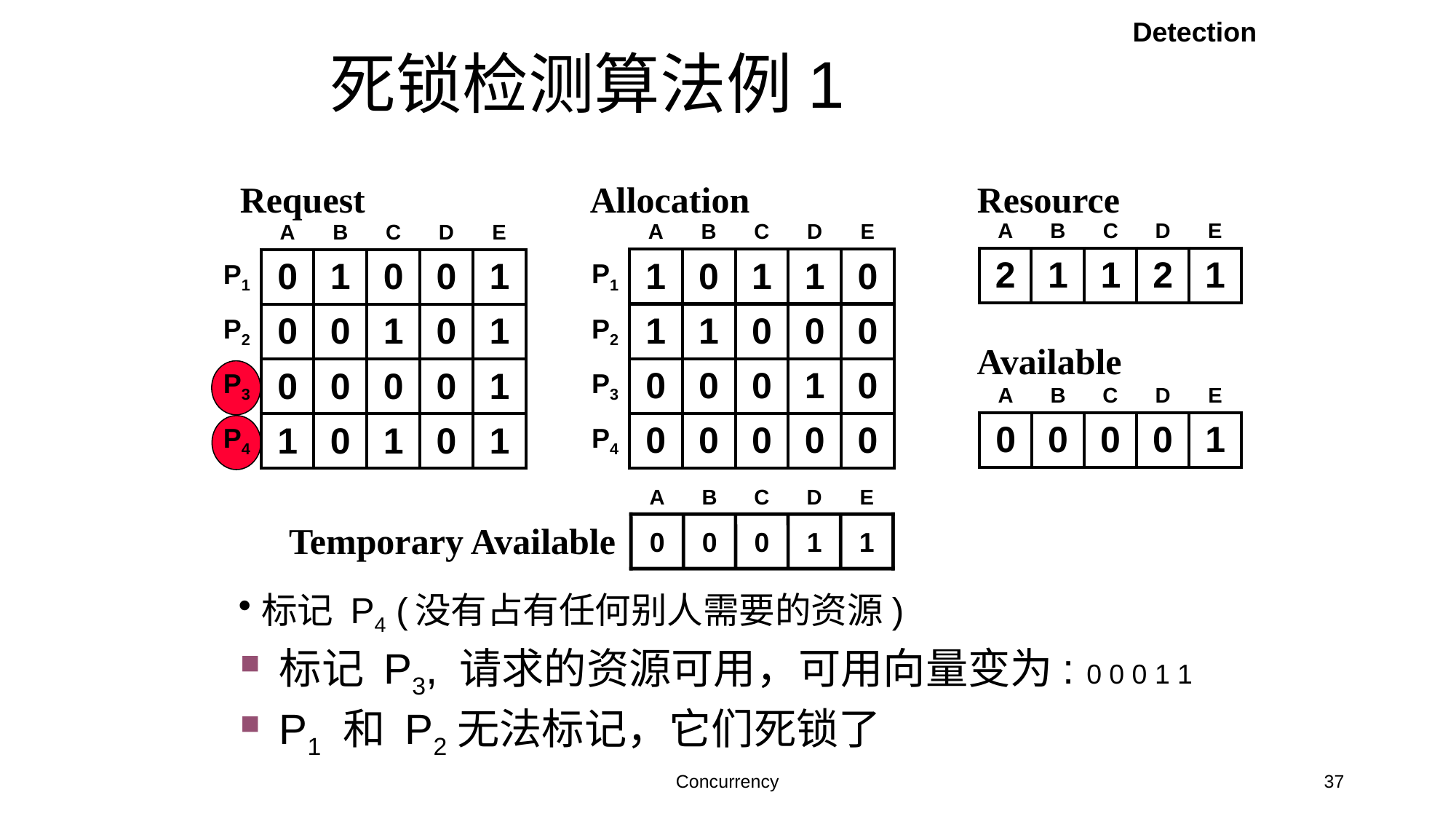

Detection
死锁检测算法例1
Request
Allocation
Resource

|  | A | B | C | D | E |
| --- | --- | --- | --- | --- | --- |
| P1 | 0 | 1 | 0 | 0 | 1 |
| P2 | 0 | 0 | 1 | 0 | 1 |
| P3 | 0 | 0 | 0 | 0 | 1 |
| P4 | 1 | 0 | 1 | 0 | 1 |
|  | A | B | C | D | E |
| --- | --- | --- | --- | --- | --- |
| P1 | 1 | 0 | 1 | 1 | 0 |
| P2 | 1 | 1 | 0 | 0 | 0 |
| P3 | 0 | 0 | 0 | 1 | 0 |
| P4 | 0 | 0 | 0 | 0 | 0 |

| A | B | C | D | E |
| --- | --- | --- | --- | --- |
| 2 | 1 | 1 | 2 | 1 |

Available

| A | B | C | D | E |
| --- | --- | --- | --- | --- |
| 0 | 0 | 0 | 0 | 1 |

A

B

C

D
E

Temporary Available
0

0

0

0

1

0

0

0

1

1

标记 P4 (没有占有任何别人需要的资源)
标记 P3, 请求的资源可用，可用向量变为: 0 0 0 1 1
P1 和 P2无法标记，它们死锁了
Concurrency
37